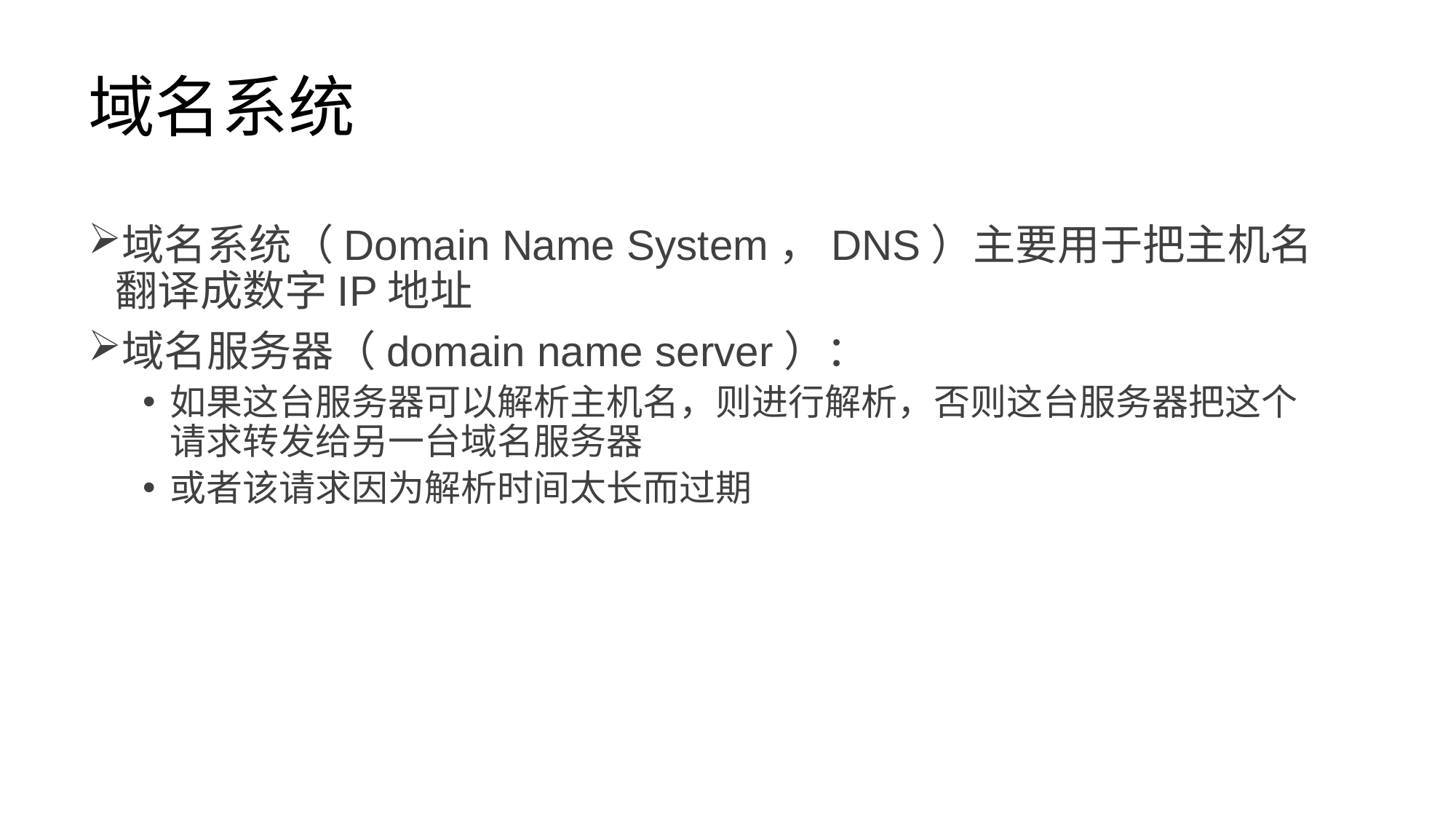

# 域名系统
域名系统（Domain Name System，DNS）主要用于把主机名翻译成数字IP地址
域名服务器（domain name server）：
如果这台服务器可以解析主机名，则进行解析，否则这台服务器把这个请求转发给另一台域名服务器
或者该请求因为解析时间太长而过期